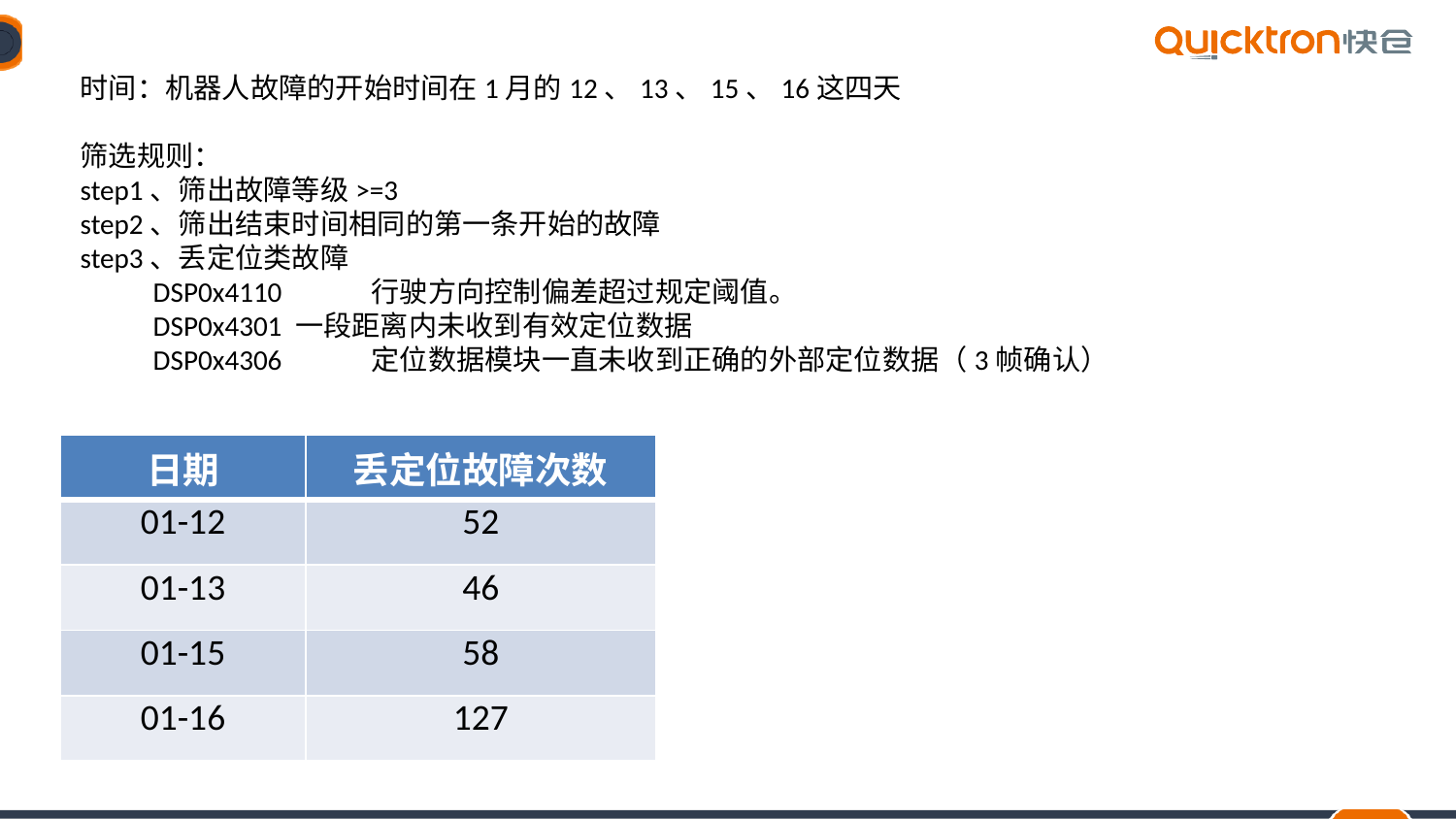

时间：机器人故障的开始时间在1月的12、13、15、16这四天

筛选规则：
step1、筛出故障等级>=3
step2、筛出结束时间相同的第一条开始的故障
step3、丢定位类故障
DSP0x4110	行驶方向控制偏差超过规定阈值。
DSP0x4301 一段距离内未收到有效定位数据
DSP0x4306	定位数据模块一直未收到正确的外部定位数据（3帧确认）

| 日期 | 丢定位故障次数 |
| --- | --- |
| 01-12 | 52 |
| 01-13 | 46 |
| 01-15 | 58 |
| 01-16 | 127 |